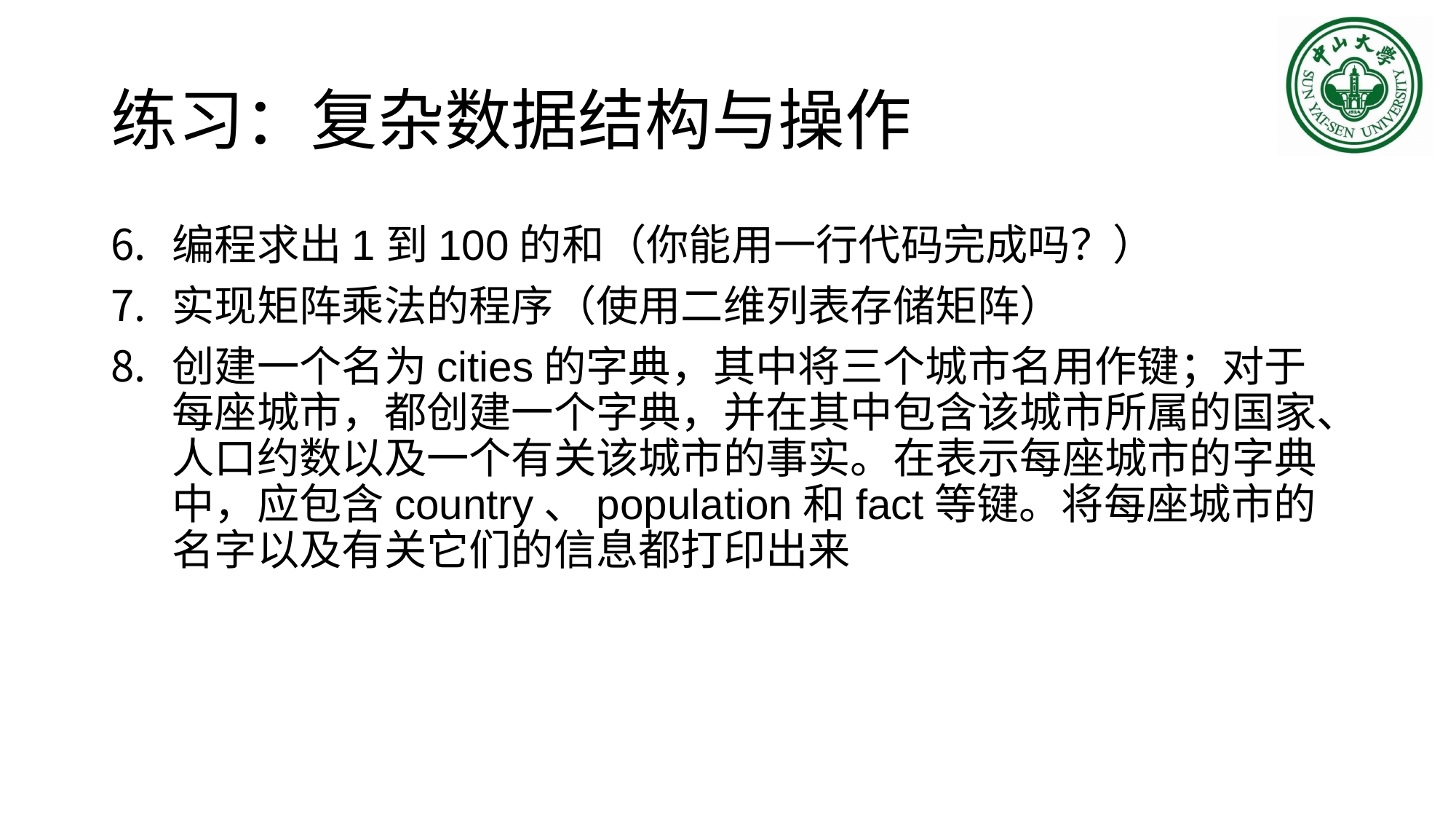

# 练习：复杂数据结构与操作
编程求出1到100的和（你能用一行代码完成吗？）
实现矩阵乘法的程序（使用二维列表存储矩阵）
创建一个名为cities的字典，其中将三个城市名用作键；对于每座城市，都创建一个字典，并在其中包含该城市所属的国家、人口约数以及一个有关该城市的事实。在表示每座城市的字典中，应包含country、population和fact等键。将每座城市的名字以及有关它们的信息都打印出来